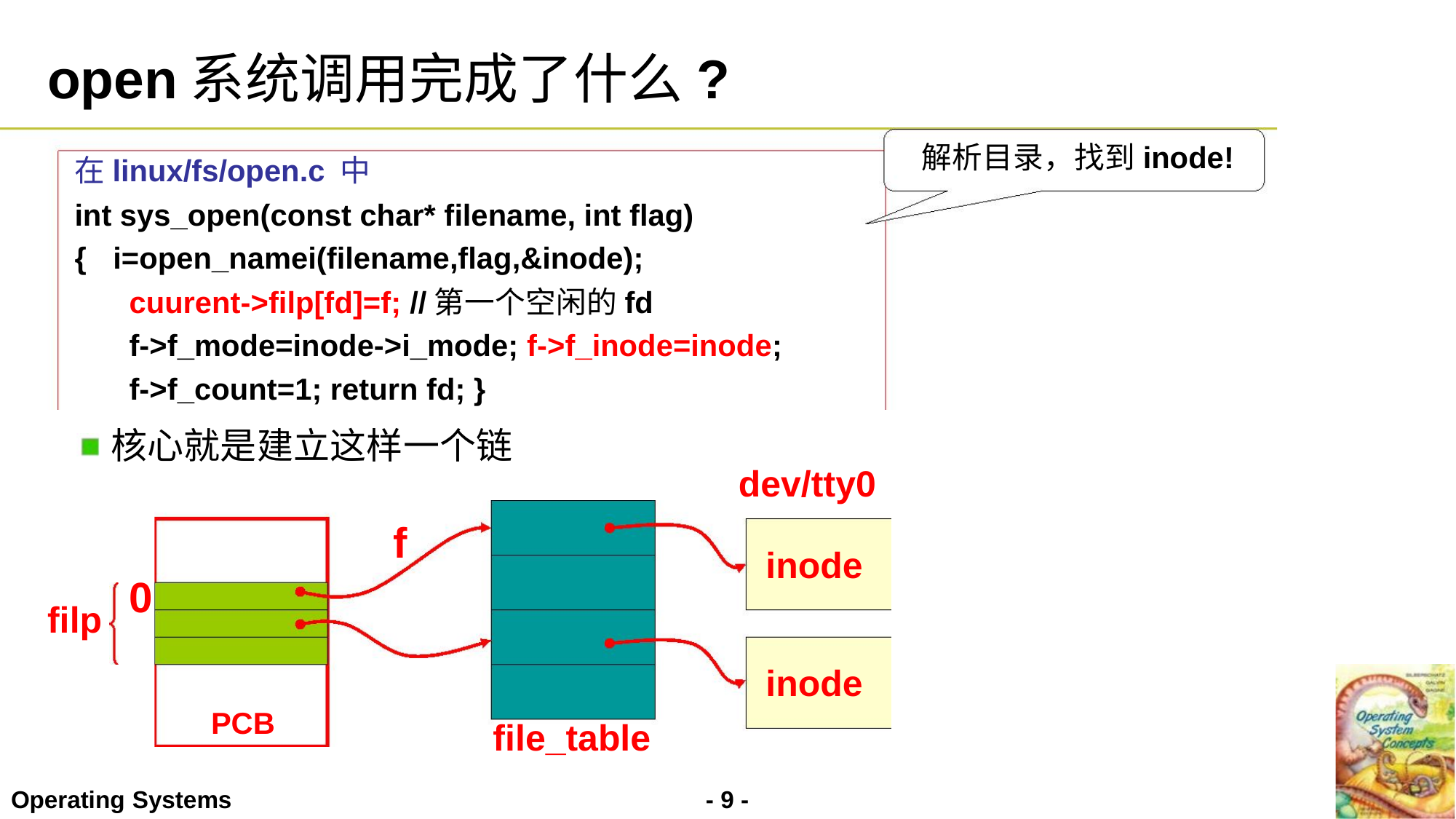

open系统调用完成了什么?

解析目录，找到inode!
在linux/fs/open.c 中
int sys_open(const char* filename, int flag)
{ i=open_namei(filename,flag,&inode);
cuurent->filp[fd]=f; //第一个空闲的fd
f->f_mode=inode->i_mode; f->f_inode=inode;
f->f_count=1; return fd; }
核心就是建立这样一个链

dev/tty0

f
inode
0

filp
inode

PCB
file_table
- 9 -
Operating Systems